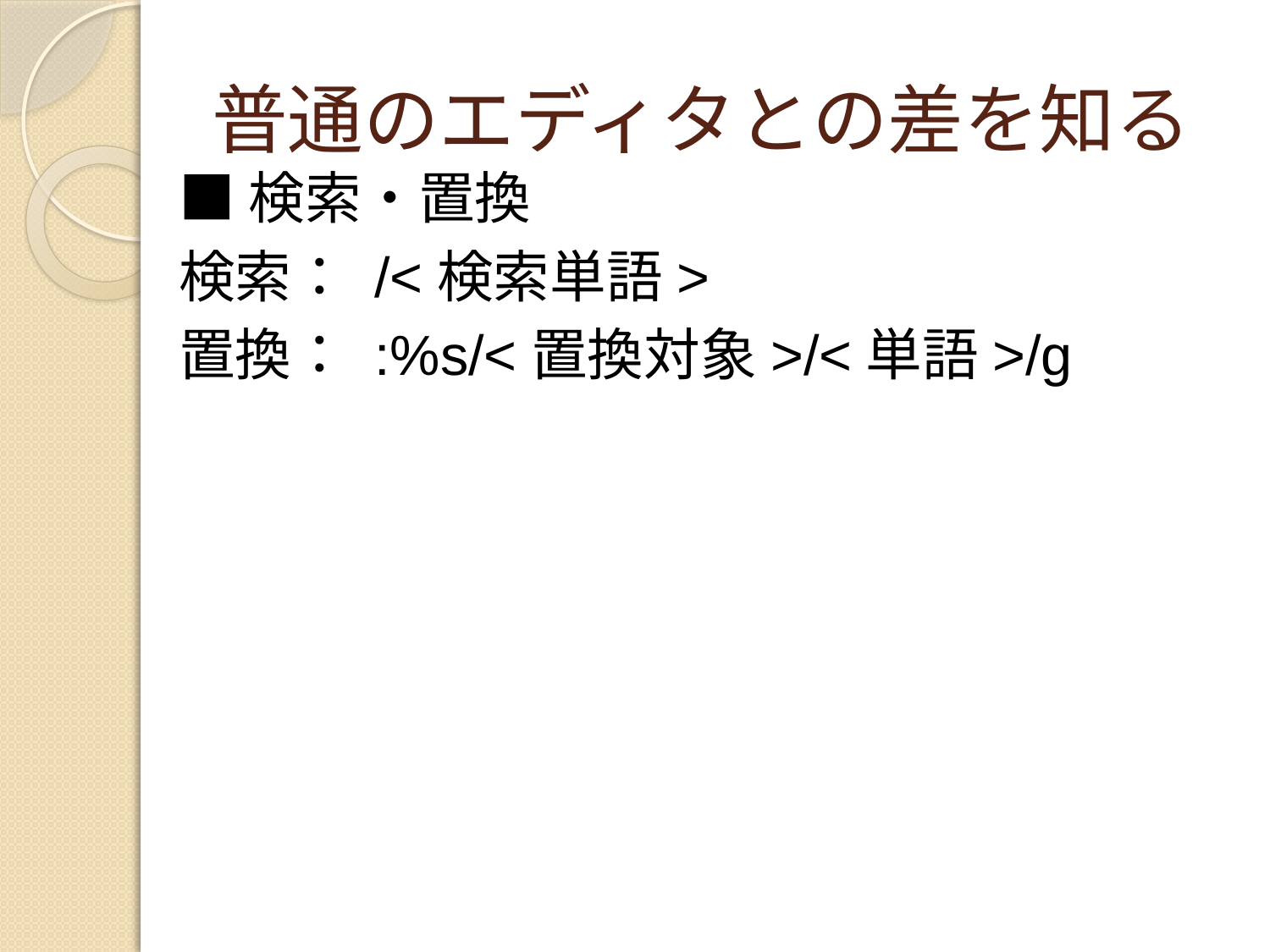

# 普通のエディタとの差を知る
■検索・置換
検索： /<検索単語>
置換： :%s/<置換対象>/<単語>/g